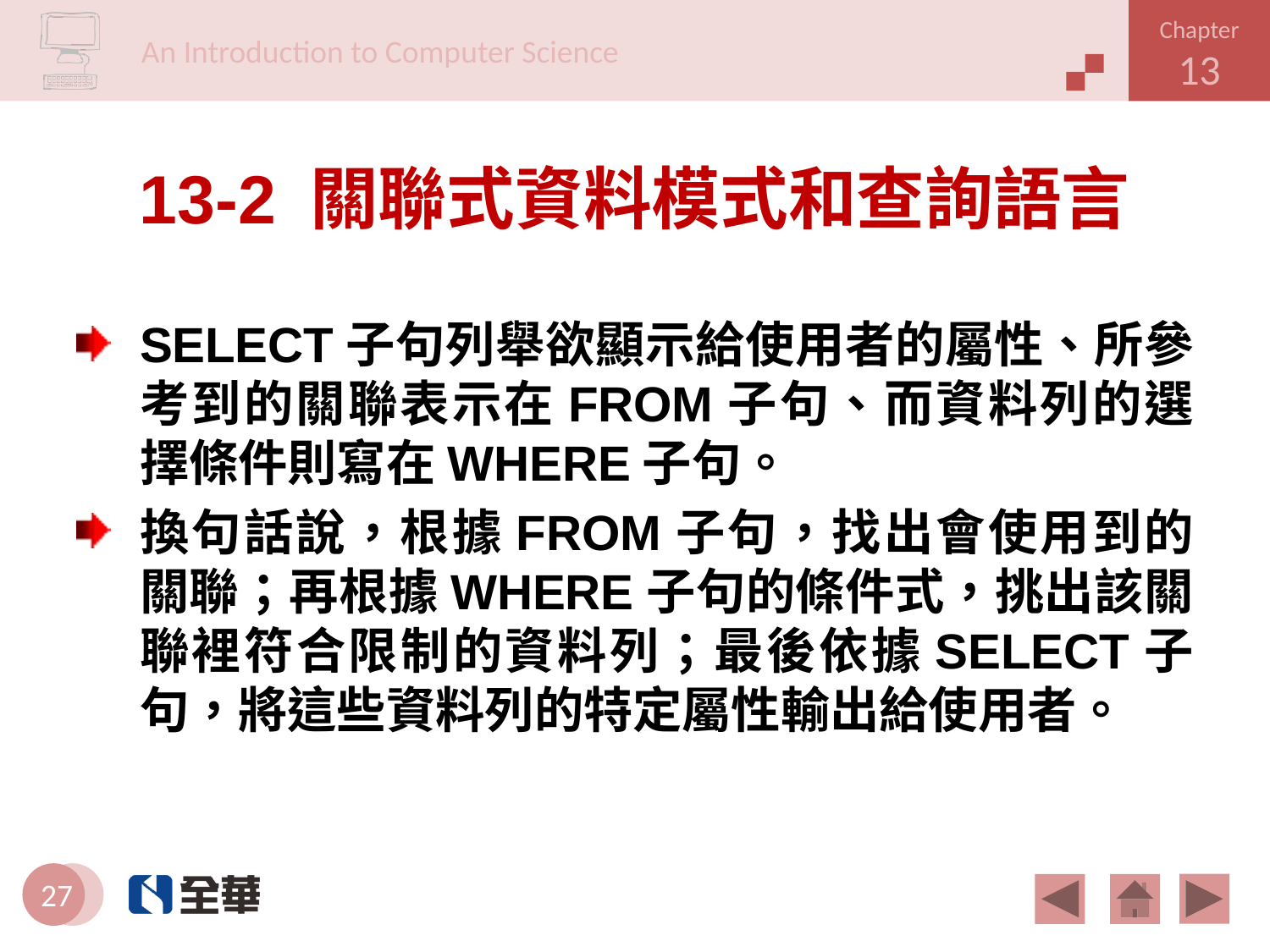

# 13-2 關聯式資料模式和查詢語言
SELECT子句列舉欲顯示給使用者的屬性、所參考到的關聯表示在FROM子句、而資料列的選擇條件則寫在WHERE子句。
換句話說，根據FROM子句，找出會使用到的關聯；再根據WHERE子句的條件式，挑出該關聯裡符合限制的資料列；最後依據SELECT子句，將這些資料列的特定屬性輸出給使用者。